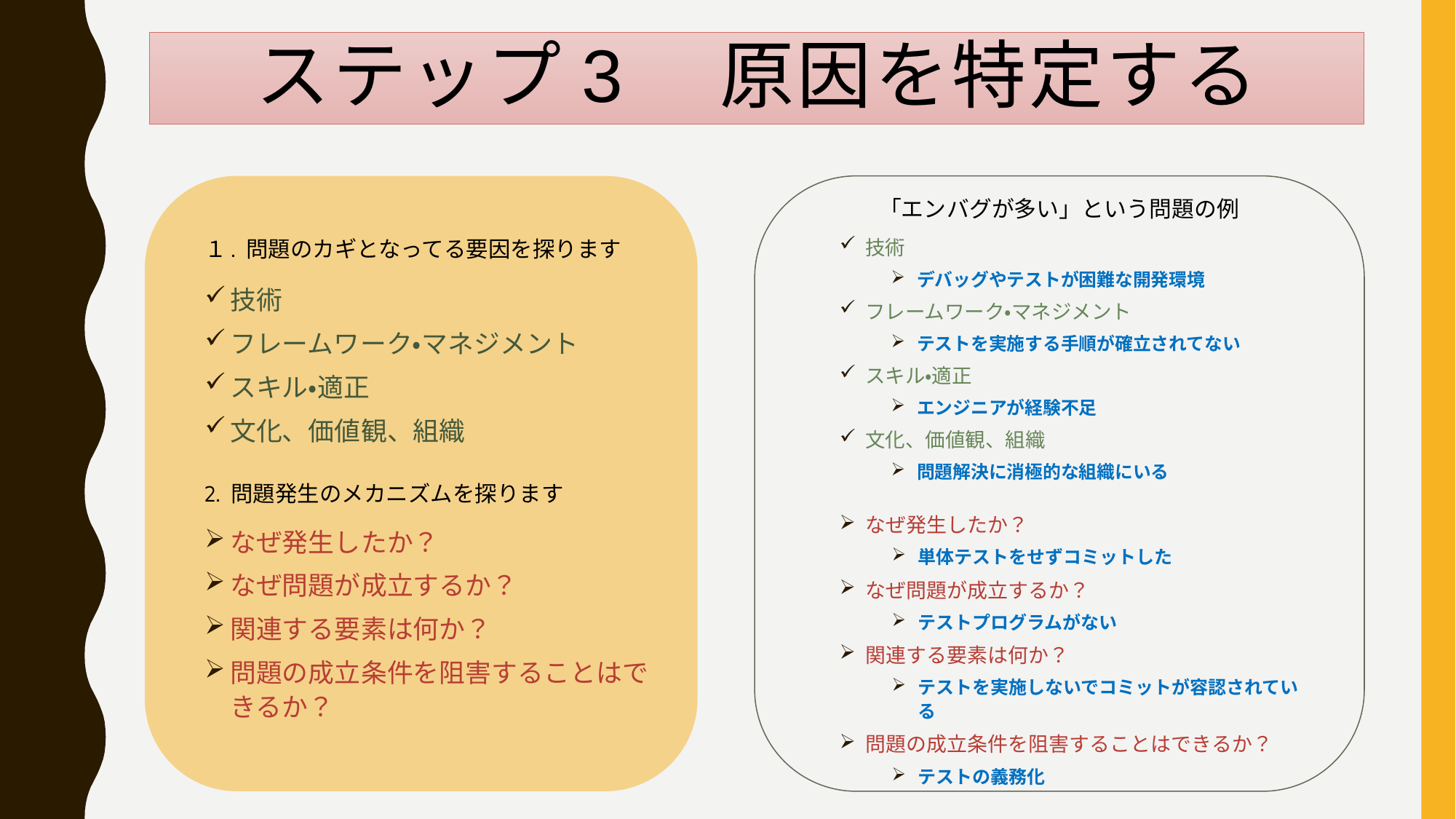

# ステップ3　原因を特定する

「エンバグが多い」という問題の例
１. 問題のカギとなってる要因を探ります
技術
デバッグやテストが困難な開発環境
フレームワーク・マネジメント
テストを実施する手順が確立されてない
スキル・適正
エンジニアが経験不足
文化、価値観、組織
問題解決に消極的な組織にいる
技術
フレームワーク・マネジメント
スキル・適正
文化、価値観、組織
2. 問題発生のメカニズムを探ります
なぜ発生したか？
単体テストをせずコミットした
なぜ問題が成立するか？
テストプログラムがない
関連する要素は何か？
テストを実施しないでコミットが容認されている
問題の成立条件を阻害することはできるか？
テストの義務化
なぜ発生したか？
なぜ問題が成立するか？
関連する要素は何か？
問題の成立条件を阻害することはできるか？